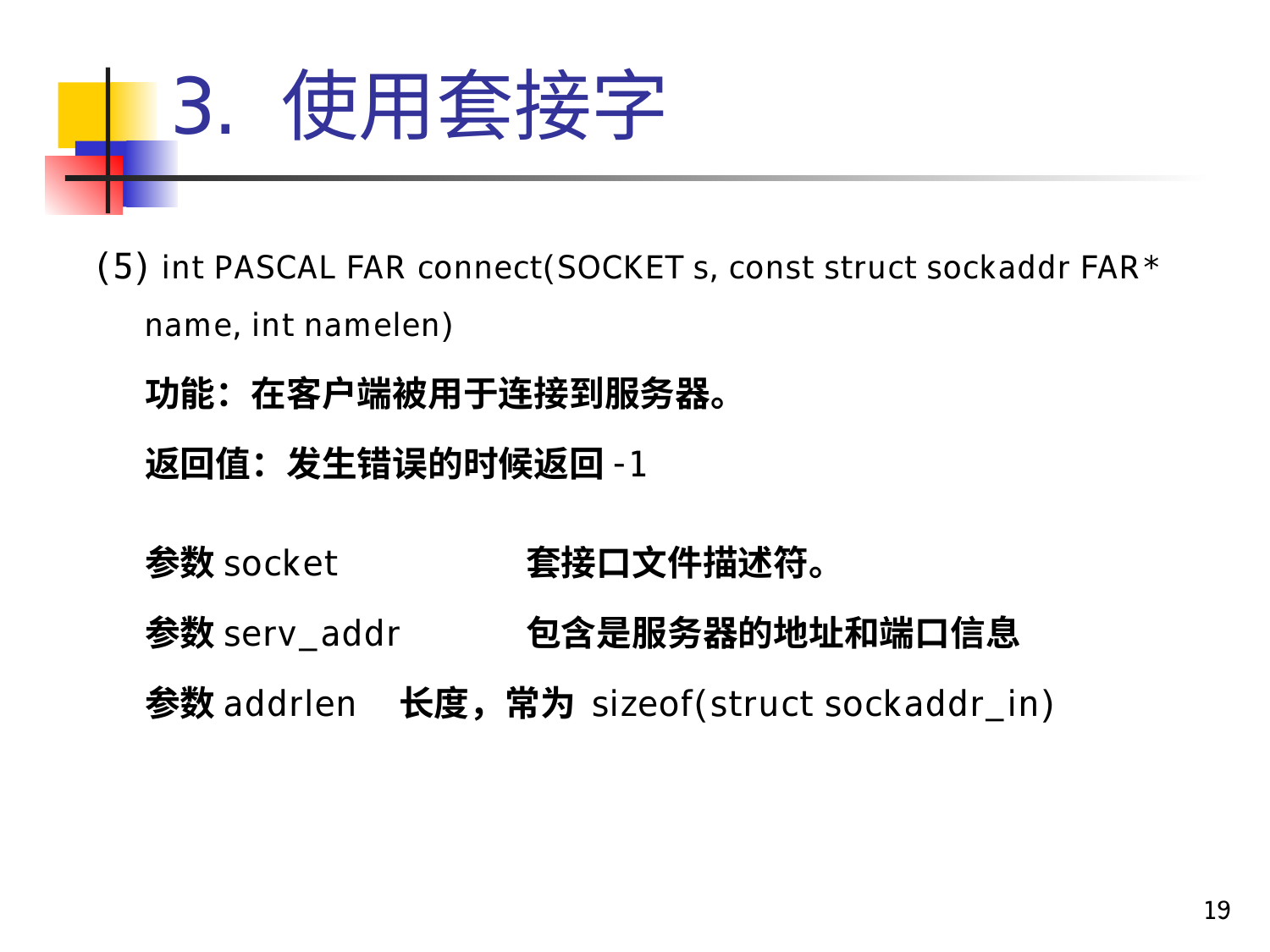

# 3. 使用套接字
(5) int PASCAL FAR connect(SOCKET s, const struct sockaddr FAR* name, int namelen)
	功能：在客户端被用于连接到服务器。
	返回值：发生错误的时候返回-1

	参数socket 		套接口文件描述符。
	参数serv_addr 	包含是服务器的地址和端口信息
	参数addrlen 	长度，常为 sizeof(struct sockaddr_in)

19